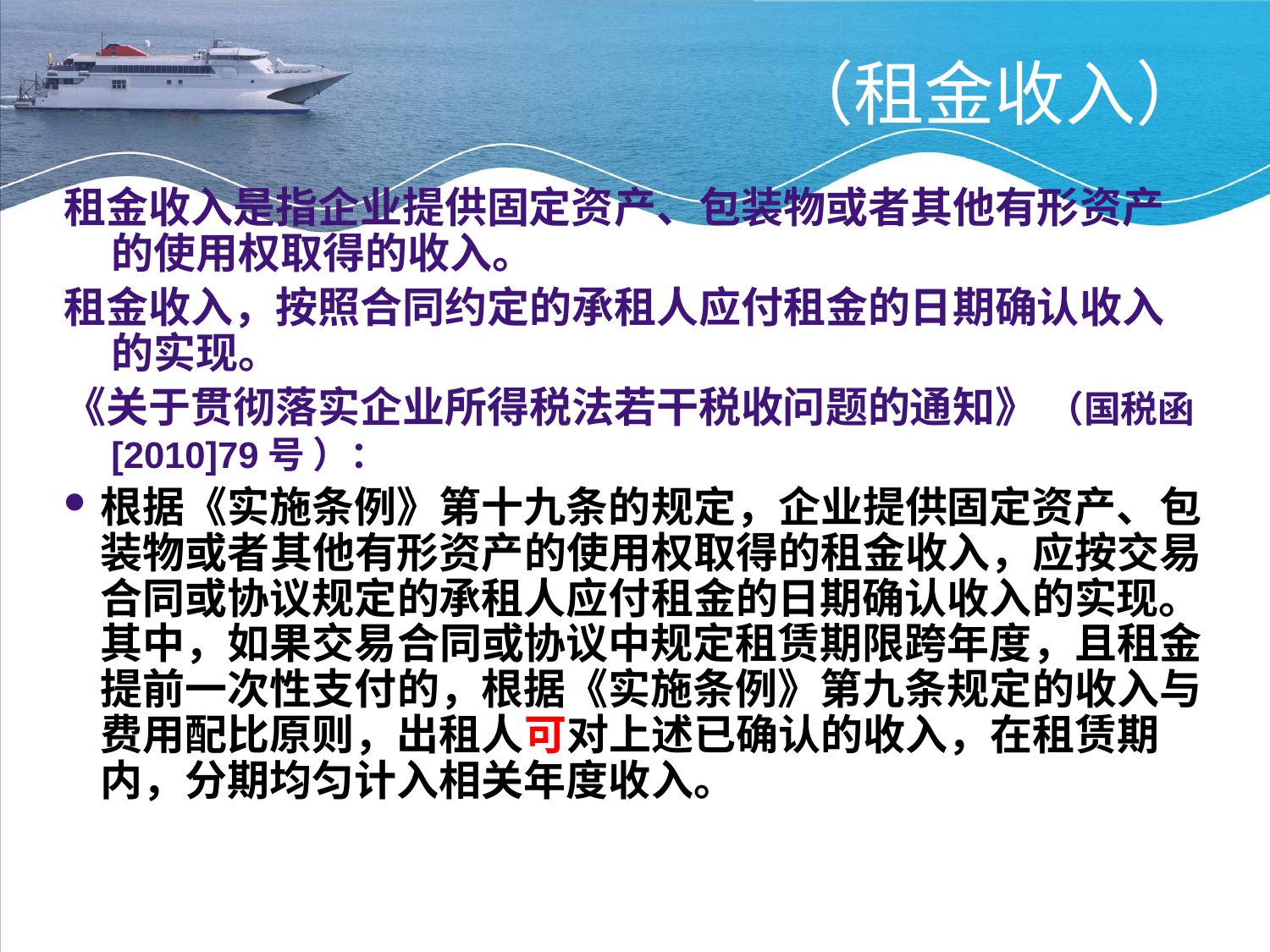

# （租金收入）
租金收入是指企业提供固定资产、包装物或者其他有形资产的使用权取得的收入。
租金收入，按照合同约定的承租人应付租金的日期确认收入的实现。
《关于贯彻落实企业所得税法若干税收问题的通知》 （国税函[2010]79号 ）：
根据《实施条例》第十九条的规定，企业提供固定资产、包装物或者其他有形资产的使用权取得的租金收入，应按交易合同或协议规定的承租人应付租金的日期确认收入的实现。其中，如果交易合同或协议中规定租赁期限跨年度，且租金提前一次性支付的，根据《实施条例》第九条规定的收入与费用配比原则，出租人可对上述已确认的收入，在租赁期内，分期均匀计入相关年度收入。